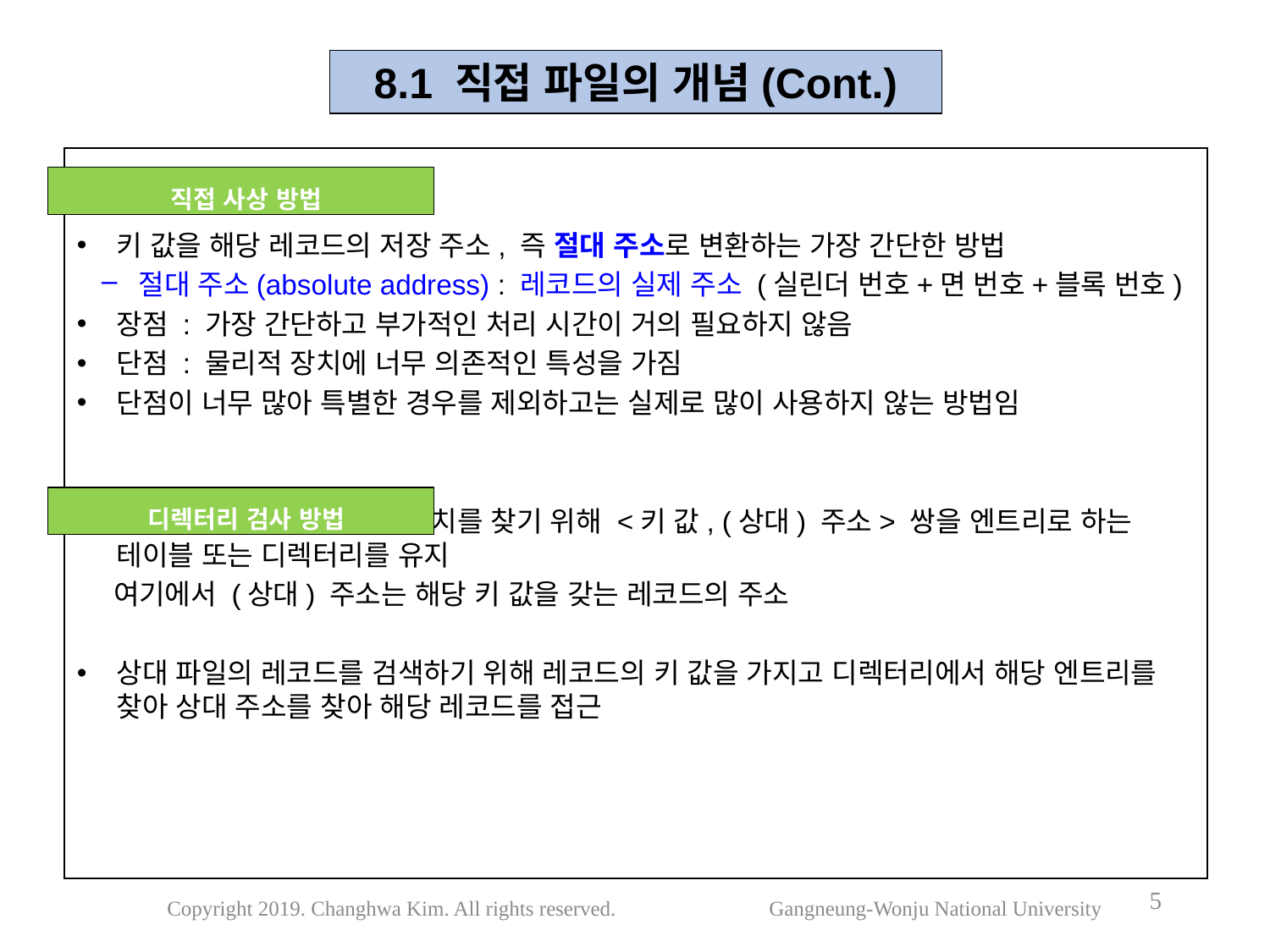

8.1 직접 파일의 개념(Cont.)

키 값을 해당 레코드의 저장 주소, 즉 절대 주소로 변환하는 가장 간단한 방법
절대 주소(absolute address) : 레코드의 실제 주소 (실린더 번호+면 번호+블록 번호)
장점 : 가장 간단하고 부가적인 처리 시간이 거의 필요하지 않음
단점 : 물리적 장치에 너무 의존적인 특성을 가짐
단점이 너무 많아 특별한 경우를 제외하고는 실제로 많이 사용하지 않는 방법임

키 값을 가지고 레코드의 위치를 찾기 위해 <키 값, (상대) 주소> 쌍을 엔트리로 하는 테이블 또는 디렉터리를 유지
여기에서 (상대) 주소는 해당 키 값을 갖는 레코드의 주소

상대 파일의 레코드를 검색하기 위해 레코드의 키 값을 가지고 디렉터리에서 해당 엔트리를 찾아 상대 주소를 찾아 해당 레코드를 접근

 직접 사상 방법
 디렉터리 검사 방법
5
Copyright 2019. Changhwa Kim. All rights reserved.                             Gangneung-Wonju National University